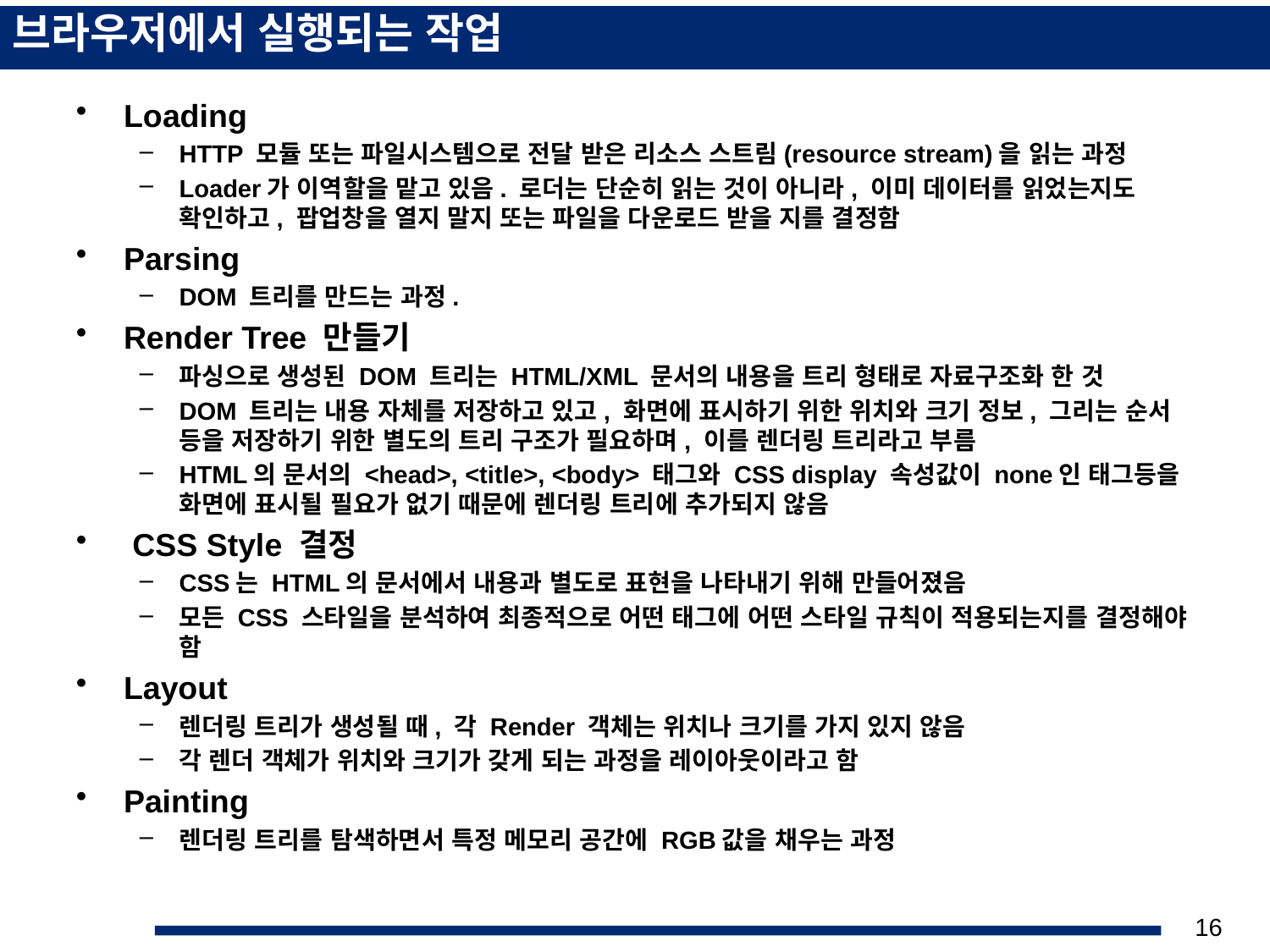

브라우저에서 실행되는 작업
Loading
HTTP 모듈 또는 파일시스템으로 전달 받은 리소스 스트림(resource stream)을 읽는 과정
Loader가 이역할을 맡고 있음. 로더는 단순히 읽는 것이 아니라, 이미 데이터를 읽었는지도 확인하고, 팝업창을 열지 말지 또는 파일을 다운로드 받을 지를 결정함
Parsing
DOM 트리를 만드는 과정.
Render Tree 만들기
파싱으로 생성된 DOM 트리는 HTML/XML 문서의 내용을 트리 형태로 자료구조화 한 것
DOM 트리는 내용 자체를 저장하고 있고, 화면에 표시하기 위한 위치와 크기 정보, 그리는 순서 등을 저장하기 위한 별도의 트리 구조가 필요하며, 이를 렌더링 트리라고 부름
HTML의 문서의 <head>, <title>, <body> 태그와 CSS display 속성값이 none인 태그등을 화면에 표시될 필요가 없기 때문에 렌더링 트리에 추가되지 않음
 CSS Style 결정
CSS는 HTML의 문서에서 내용과 별도로 표현을 나타내기 위해 만들어졌음
모든 CSS 스타일을 분석하여 최종적으로 어떤 태그에 어떤 스타일 규칙이 적용되는지를 결정해야 함
Layout
렌더링 트리가 생성될 때, 각 Render 객체는 위치나 크기를 가지 있지 않음
각 렌더 객체가 위치와 크기가 갖게 되는 과정을 레이아웃이라고 함
Painting
렌더링 트리를 탐색하면서 특정 메모리 공간에 RGB값을 채우는 과정